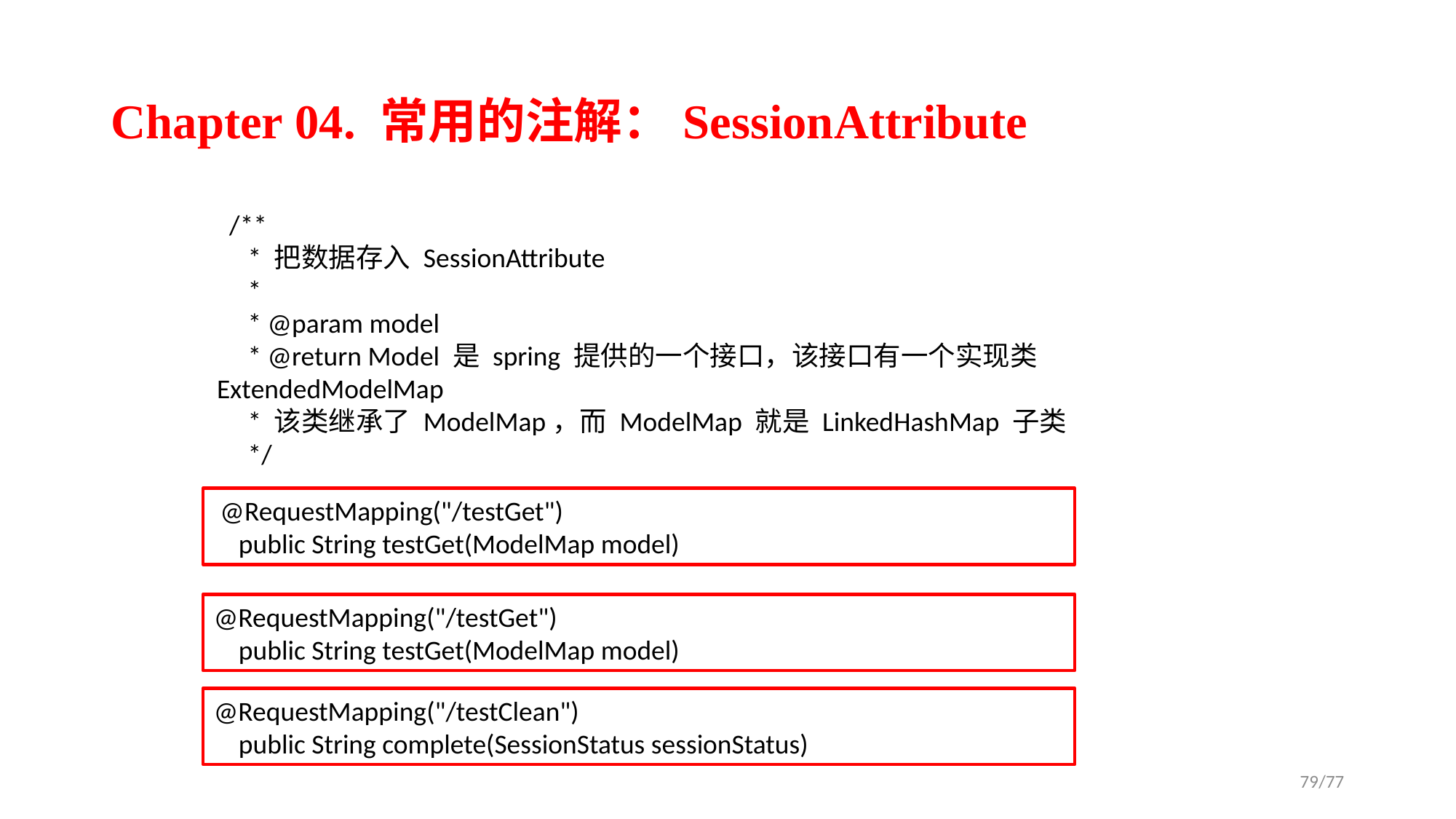

# Chapter 04. 常用的注解：SessionAttribute
  /**
     * 把数据存入 SessionAttribute
     *
     * @param model
     * @return Model 是 spring 提供的一个接口，该接口有一个实现类 ExtendedModelMap
     * 该类继承了 ModelMap，而 ModelMap 就是 LinkedHashMap 子类
     */
 @RequestMapping("/testGet")
    public String testGet(ModelMap model)
@RequestMapping("/testGet")
    public String testGet(ModelMap model)
@RequestMapping("/testClean")
    public String complete(SessionStatus sessionStatus)
79